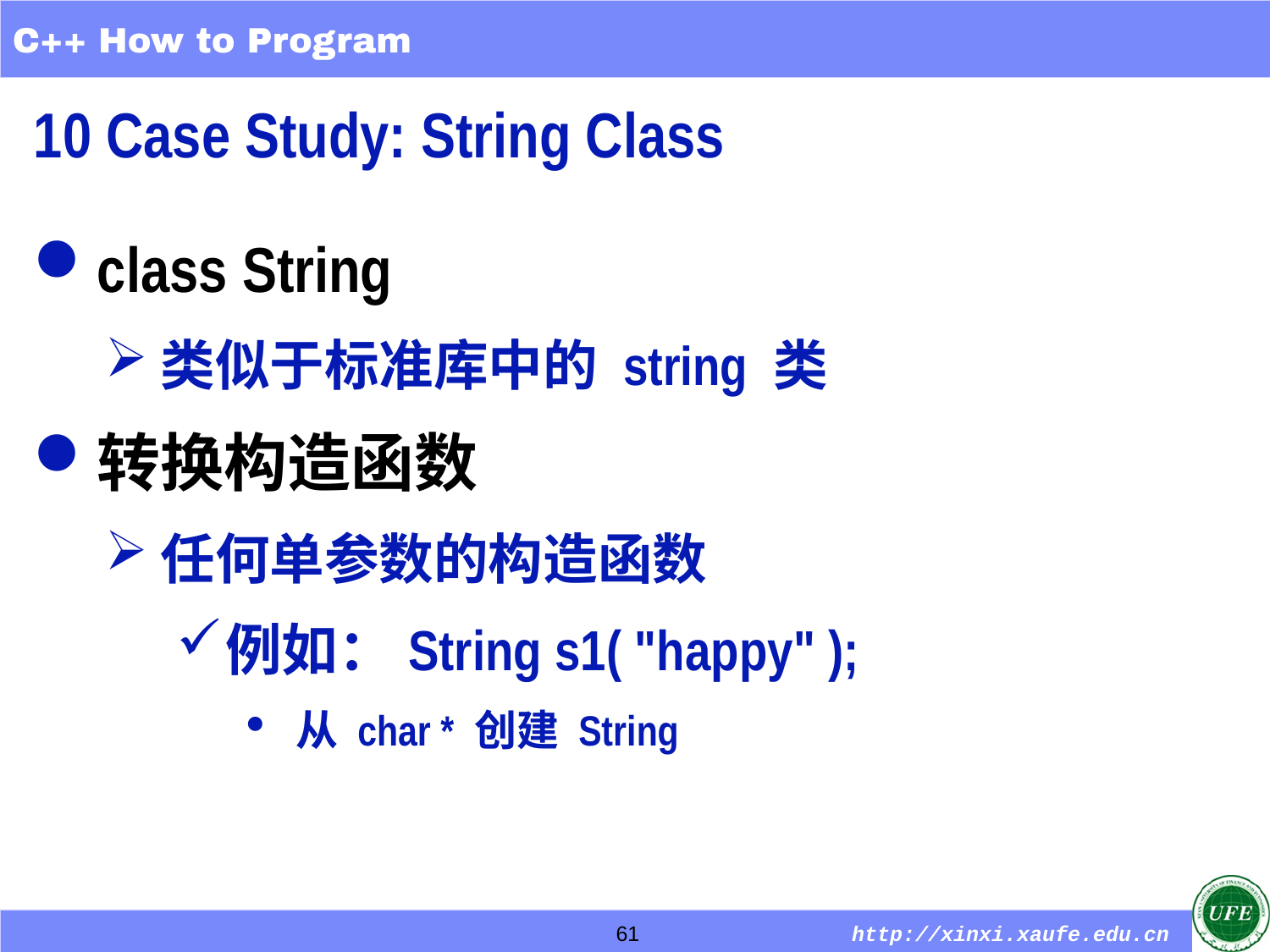

10 Case Study: String Class
class String
类似于标准库中的 string 类
转换构造函数
任何单参数的构造函数
例如：String s1( "happy" );
从 char * 创建 String
61